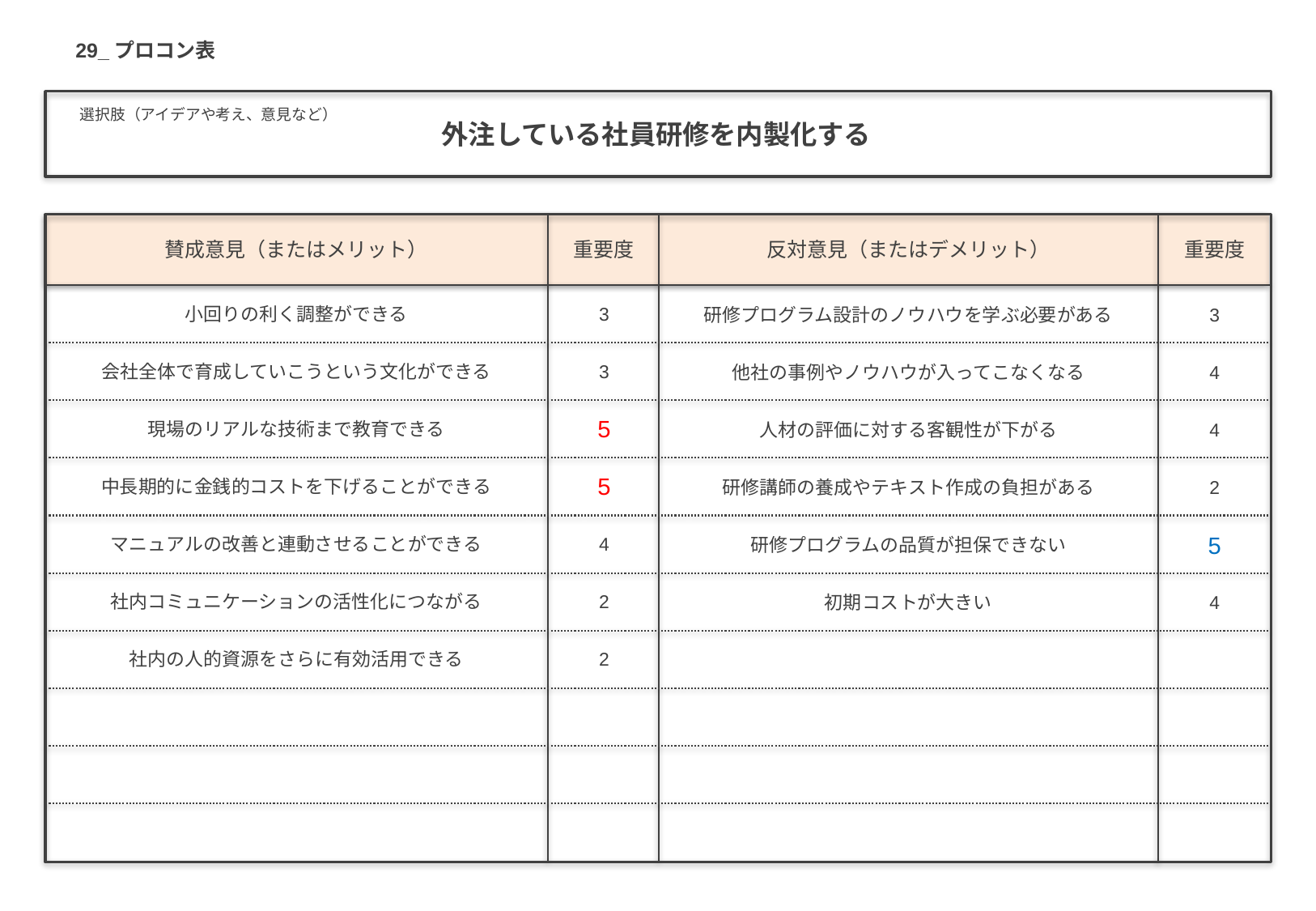

29_プロコン表

選択肢（アイデアや考え、意見など）
外注している社員研修を内製化する

賛成意見（またはメリット）
重要度
反対意見（またはデメリット）
重要度
小回りの利く調整ができる
3
研修プログラム設計のノウハウを学ぶ必要がある
3
会社全体で育成していこうという文化ができる
3
他社の事例やノウハウが入ってこなくなる
4
5
現場のリアルな技術まで教育できる
人材の評価に対する客観性が下がる
4
5
中長期的に金銭的コストを下げることができる
研修講師の養成やテキスト作成の負担がある
2
5
マニュアルの改善と連動させることができる
4
研修プログラムの品質が担保できない
社内コミュニケーションの活性化につながる
2
初期コストが大きい
4
社内の人的資源をさらに有効活用できる
2